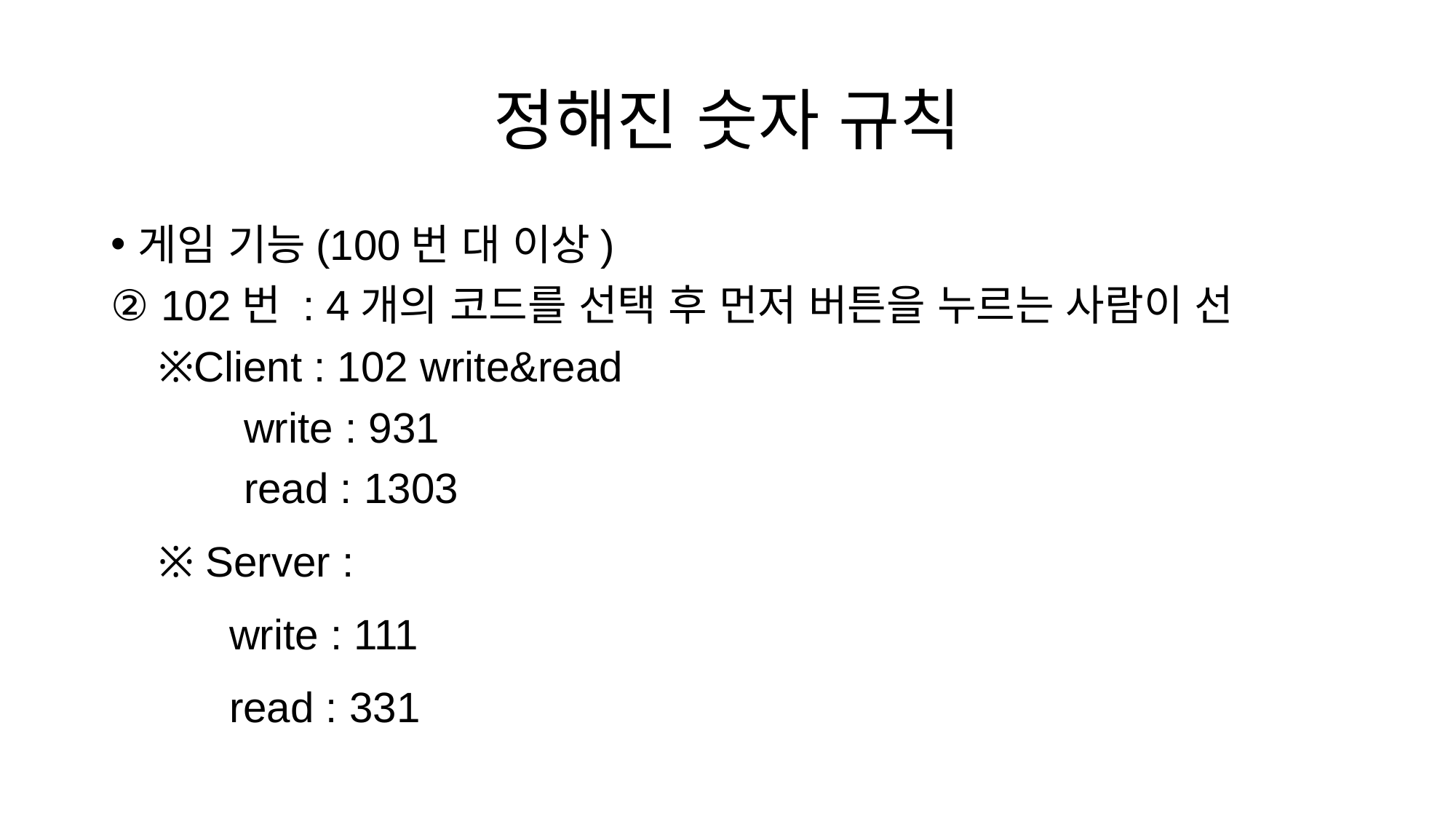

# 정해진 숫자 규칙
게임 기능(100번 대 이상)
② 102번 : 4개의 코드를 선택 후 먼저 버튼을 누르는 사람이 선
    ※Client : 102 write&read
    	  write : 931
    	  read : 1303
    ※ Server :
          write : 111
          read : 331